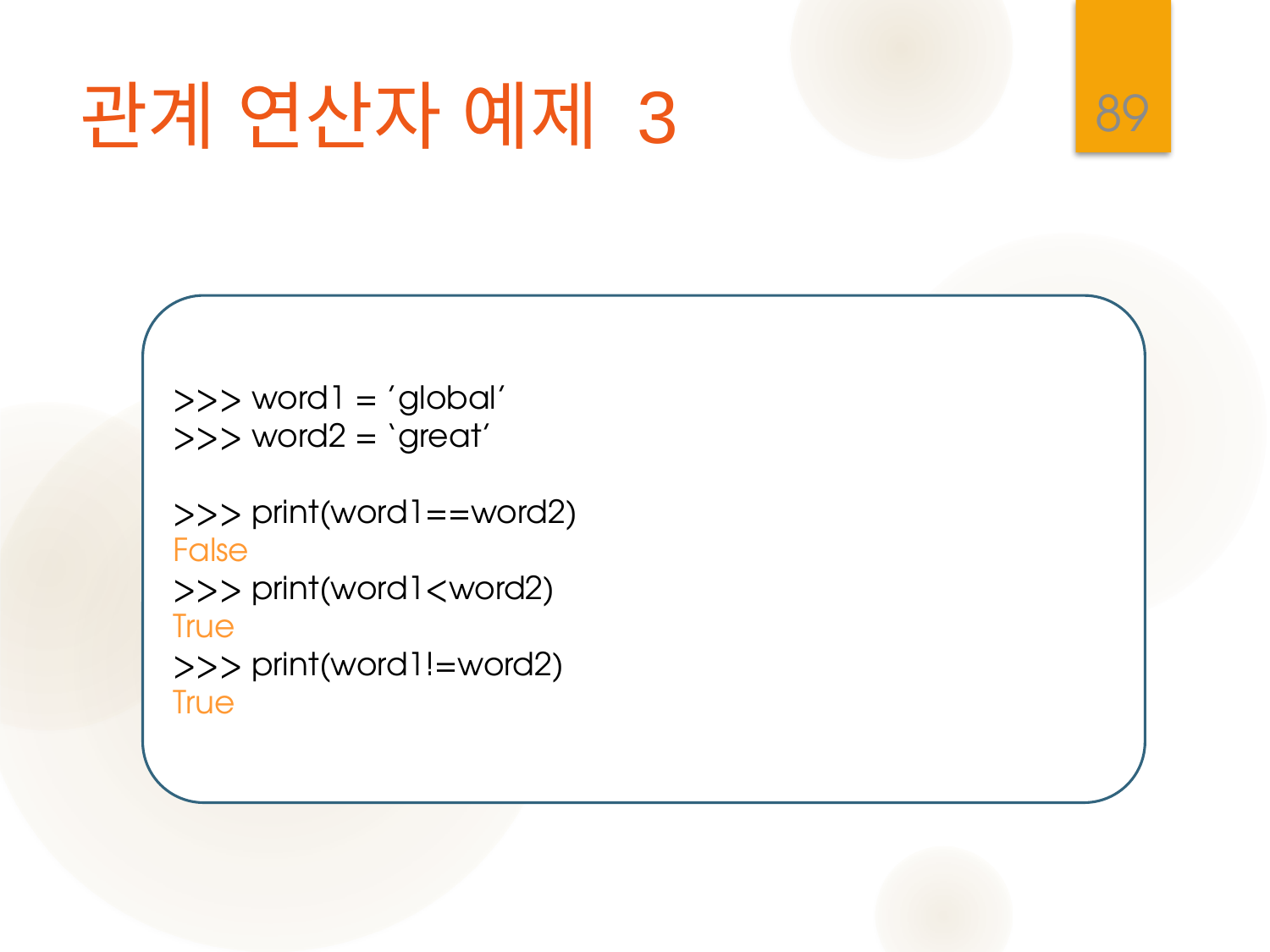

89
# 관계 연산자 예제 3
>>> word1 = ’global’
>>> word2 = ‘great’

>>> print(word1==word2)
False
>>> print(word1<word2)
True
>>> print(word1!=word2)
True